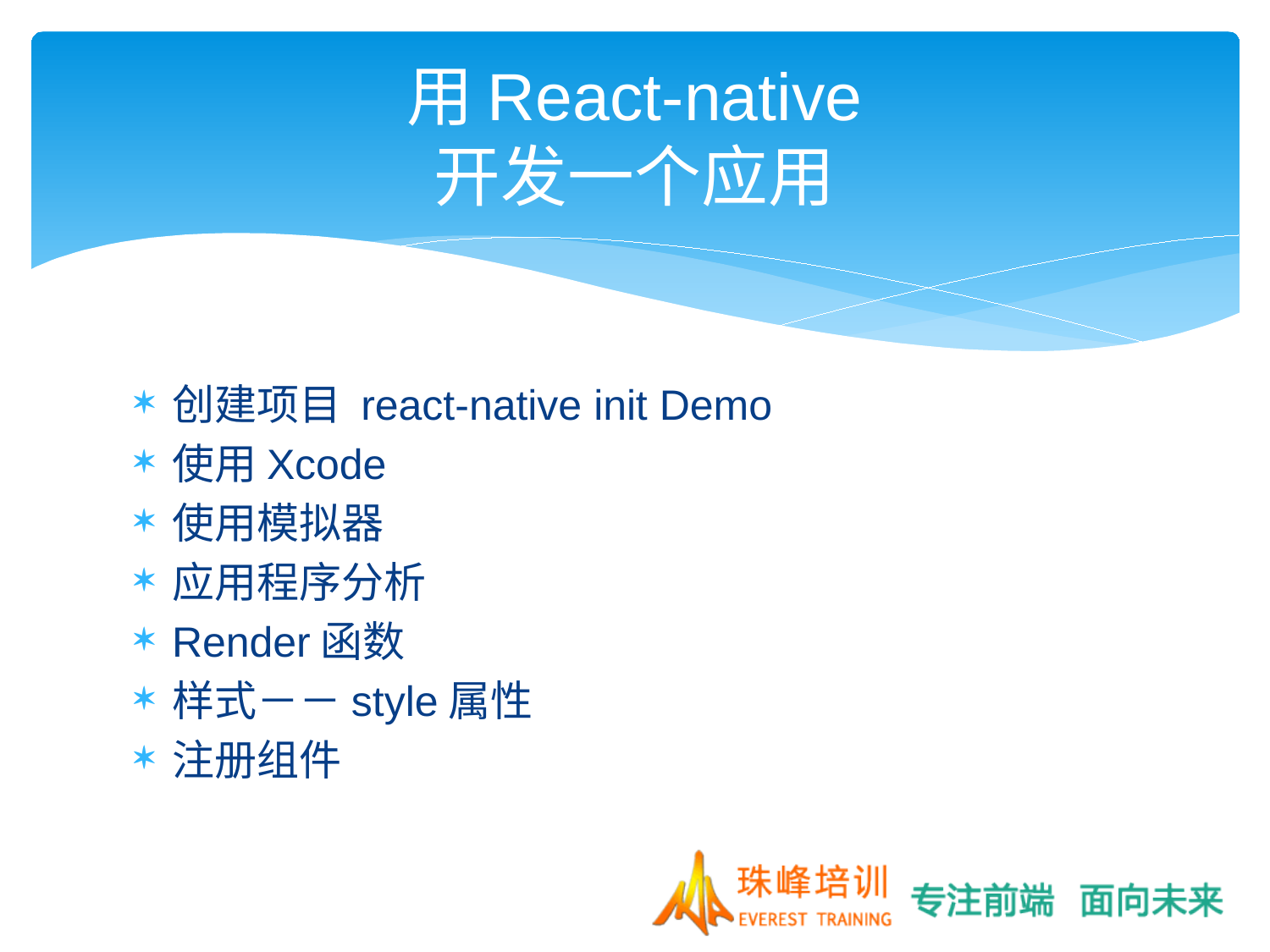

# 用React-native 开发一个应用
创建项目 react-native init Demo
使用Xcode
使用模拟器
应用程序分析
Render函数
样式－－style属性
注册组件